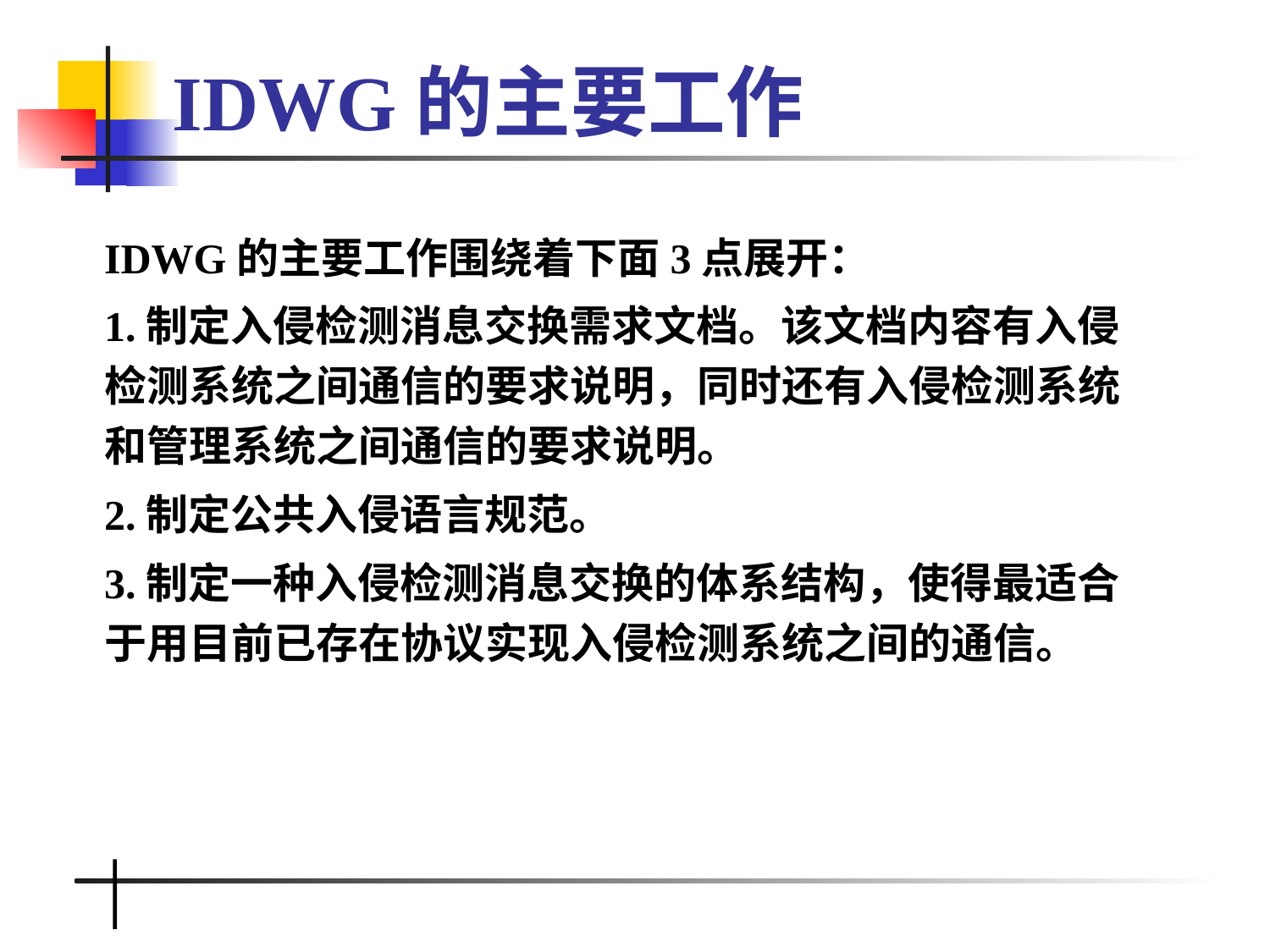

# IDWG的主要工作
IDWG的主要工作围绕着下面3点展开：
1.制定入侵检测消息交换需求文档。该文档内容有入侵检测系统之间通信的要求说明，同时还有入侵检测系统和管理系统之间通信的要求说明。
2.制定公共入侵语言规范。
3.制定一种入侵检测消息交换的体系结构，使得最适合于用目前已存在协议实现入侵检测系统之间的通信。